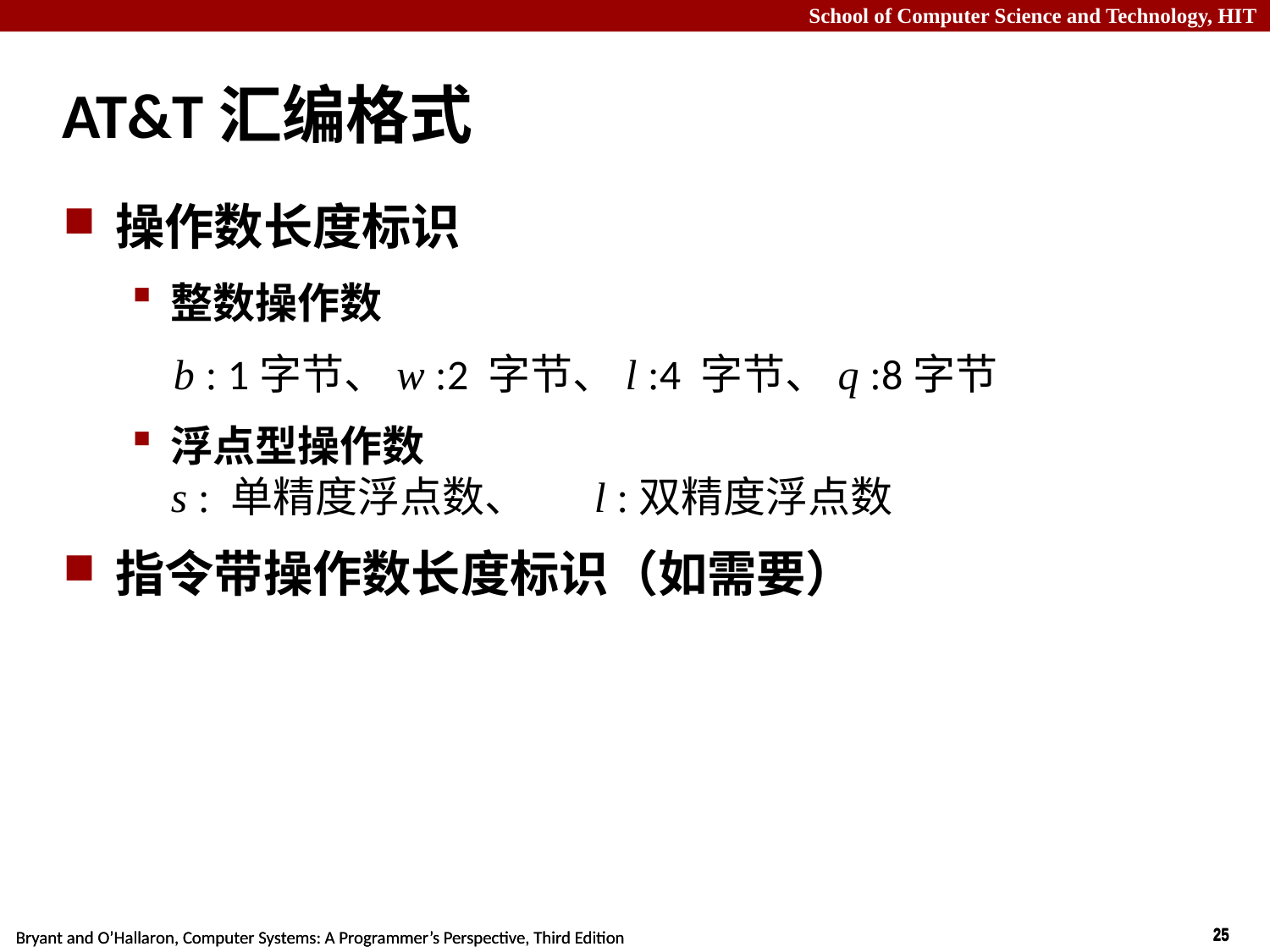

# AT&T汇编格式
操作数长度标识
整数操作数
    b : 1字节、w :2 字节、l :4 字节、q :8字节
浮点型操作数
s : 单精度浮点数、      l :双精度浮点数
指令带操作数长度标识（如需要）